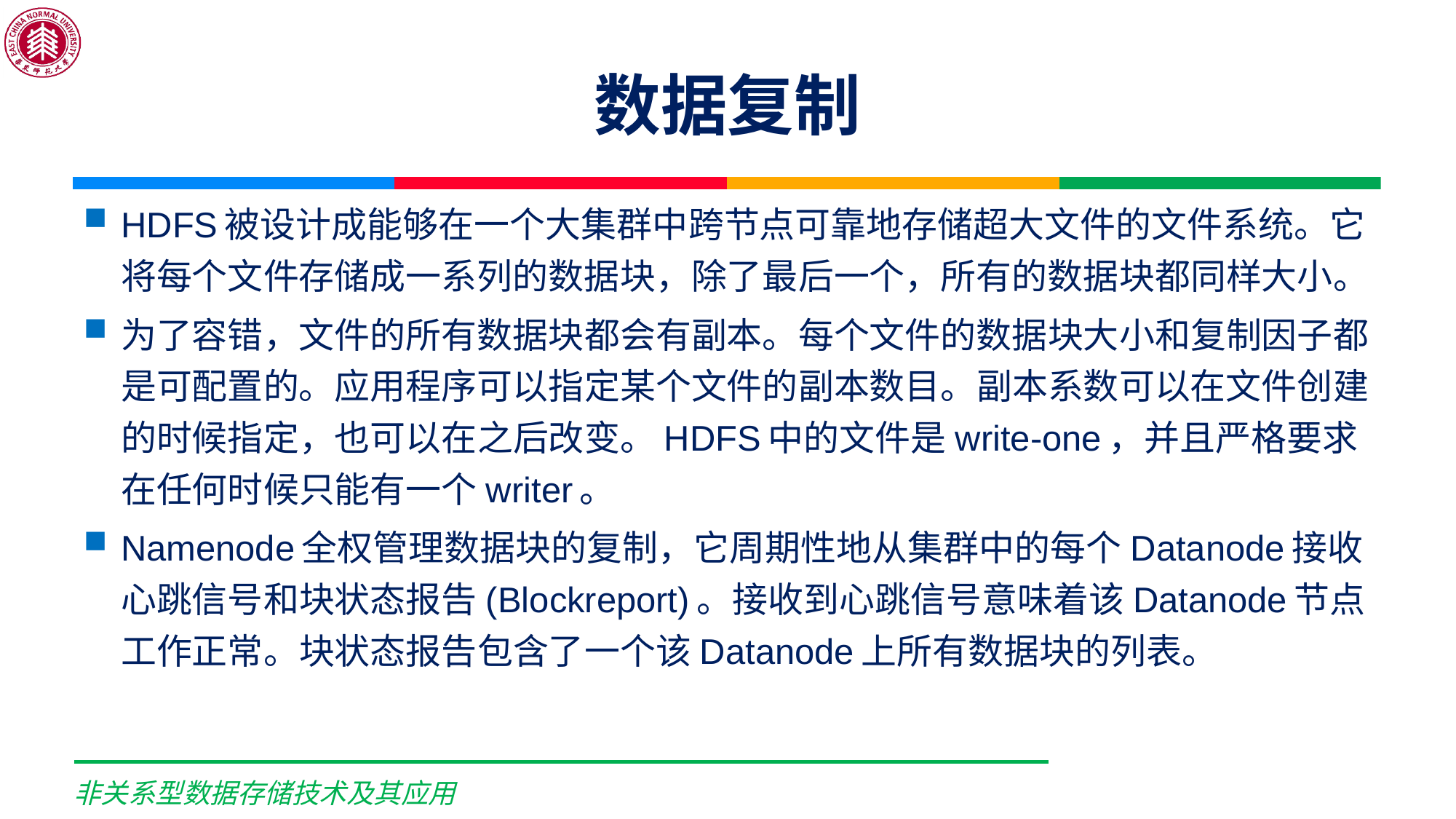

# 数据复制
HDFS被设计成能够在一个大集群中跨节点可靠地存储超大文件的文件系统。它将每个文件存储成一系列的数据块，除了最后一个，所有的数据块都同样大小。
为了容错，文件的所有数据块都会有副本。每个文件的数据块大小和复制因子都是可配置的。应用程序可以指定某个文件的副本数目。副本系数可以在文件创建的时候指定，也可以在之后改变。HDFS中的文件是write-one，并且严格要求在任何时候只能有一个writer。
Namenode全权管理数据块的复制，它周期性地从集群中的每个Datanode接收心跳信号和块状态报告(Blockreport)。接收到心跳信号意味着该Datanode节点工作正常。块状态报告包含了一个该Datanode上所有数据块的列表。